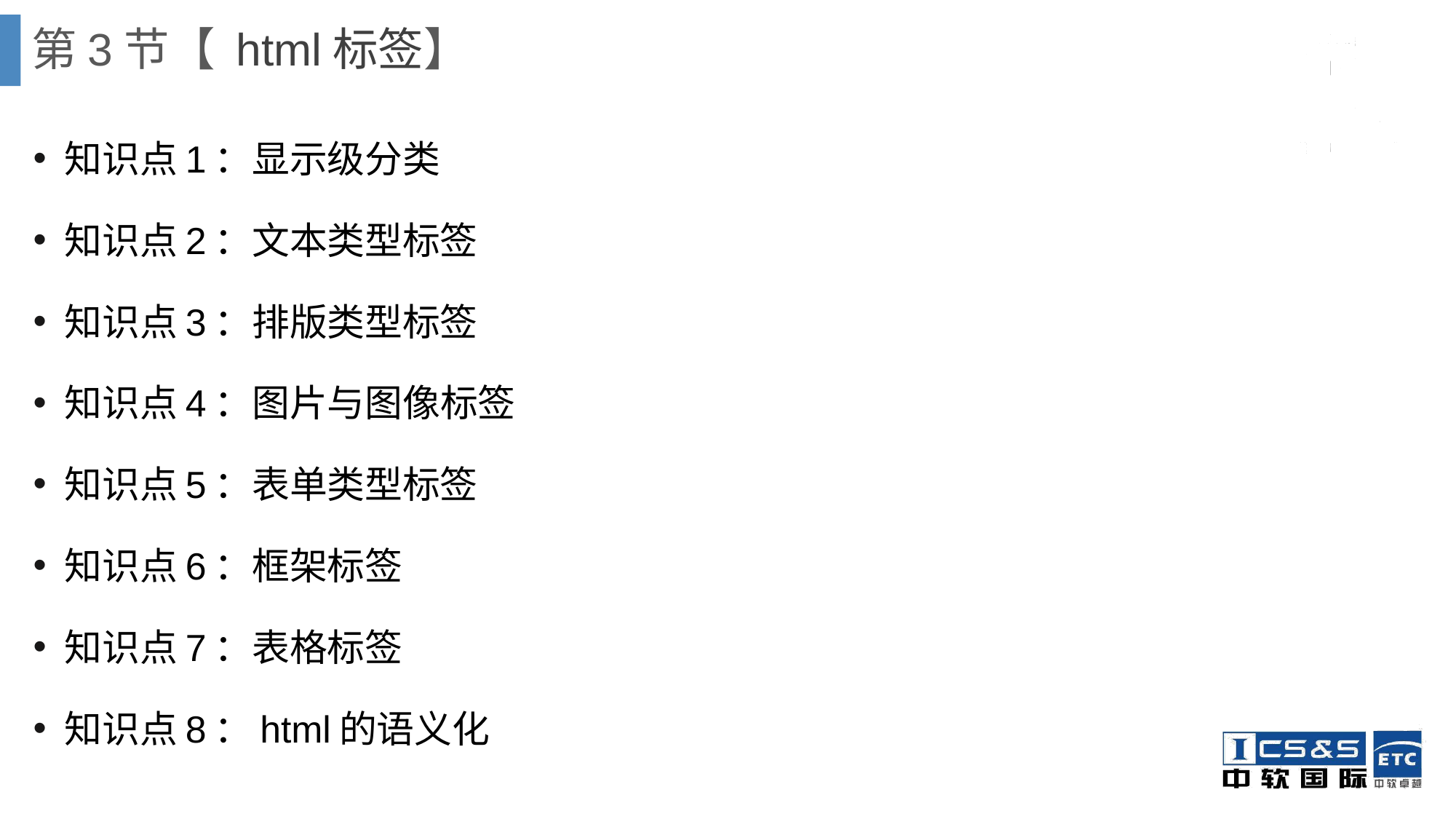

# 第3节【 html标签】
知识点1：显示级分类
知识点2：文本类型标签
知识点3：排版类型标签
知识点4：图片与图像标签
知识点5：表单类型标签
知识点6：框架标签
知识点7：表格标签
知识点8：html的语义化